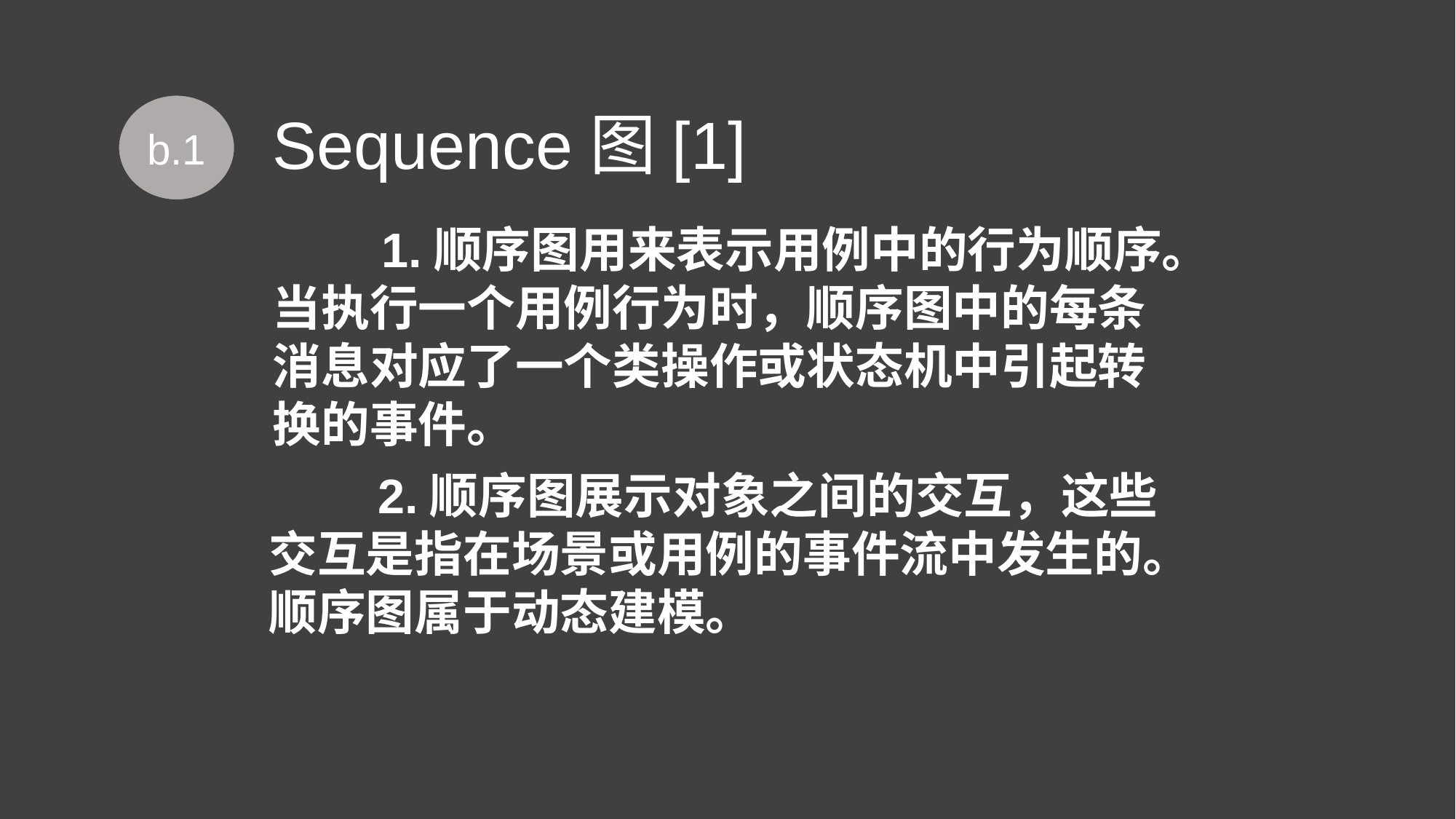

# Sequence图[1]
b.1
	1.顺序图用来表示用例中的行为顺序。当执行一个用例行为时，顺序图中的每条消息对应了一个类操作或状态机中引起转换的事件。
	2.顺序图展示对象之间的交互，这些交互是指在场景或用例的事件流中发生的。顺序图属于动态建模。